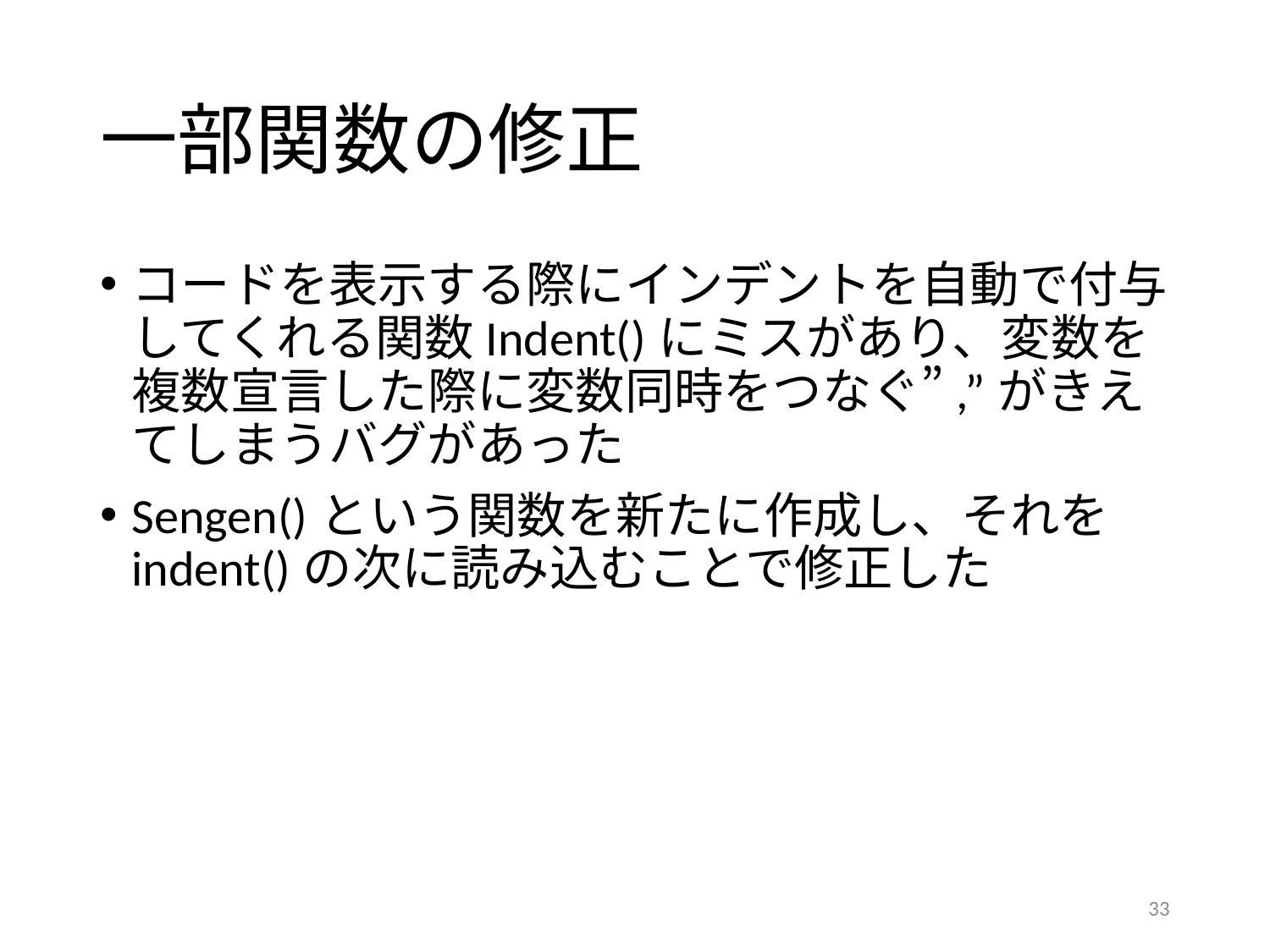

# 一部関数の修正
コードを表示する際にインデントを自動で付与してくれる関数Indent()にミスがあり、変数を複数宣言した際に変数同時をつなぐ”,”がきえてしまうバグがあった
Sengen()という関数を新たに作成し、それをindent()の次に読み込むことで修正した
33